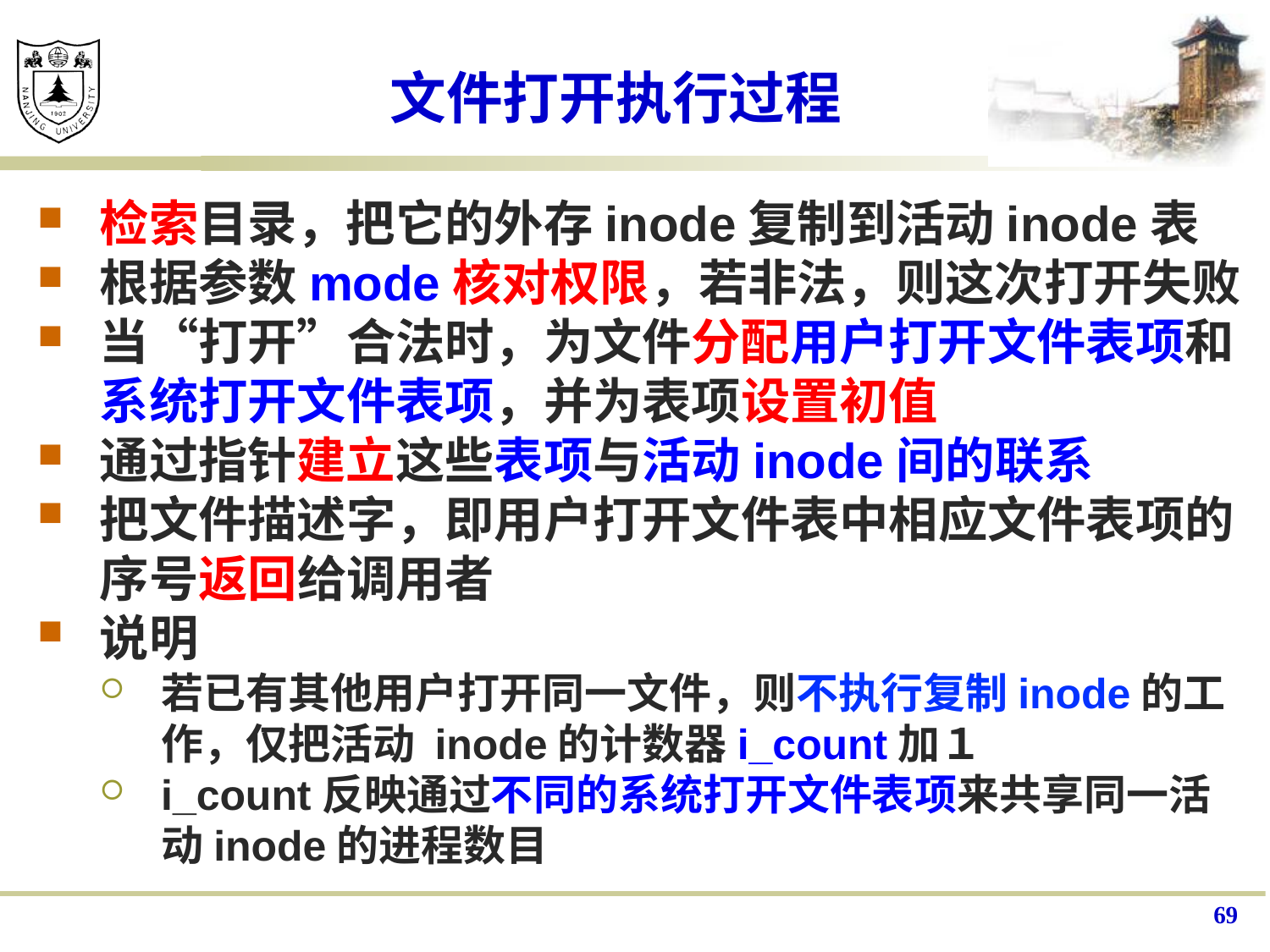

# 文件打开执行过程
检索目录，把它的外存inode复制到活动inode表
根据参数mode核对权限，若非法，则这次打开失败
当“打开”合法时，为文件分配用户打开文件表项和系统打开文件表项，并为表项设置初值
通过指针建立这些表项与活动inode间的联系
把文件描述字，即用户打开文件表中相应文件表项的序号返回给调用者
说明
若已有其他用户打开同一文件，则不执行复制inode的工作，仅把活动 inode的计数器i_count加１
i_count反映通过不同的系统打开文件表项来共享同一活动inode的进程数目
69